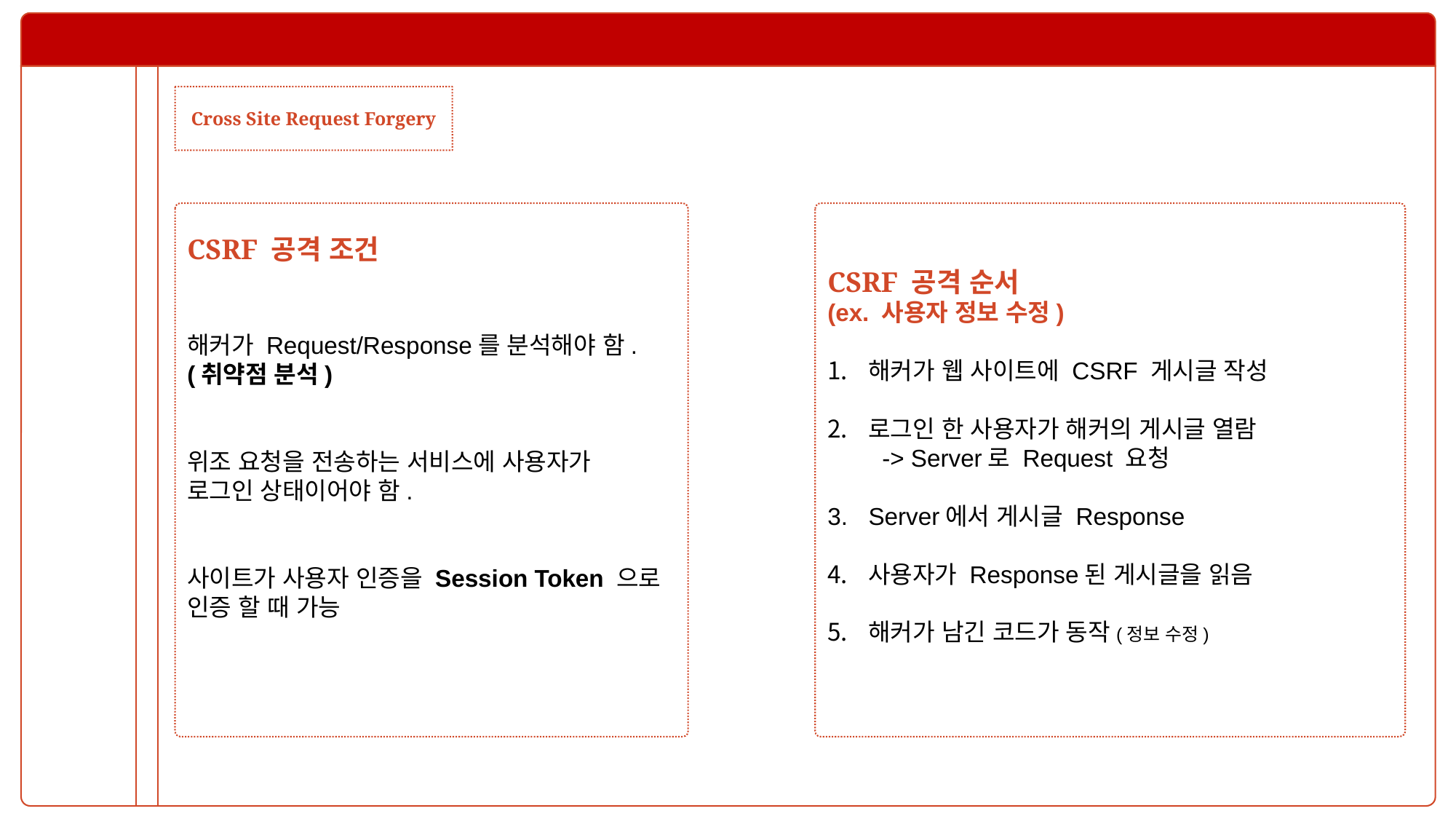

Cross Site Request Forgery
CSRF 공격 조건

해커가 Request/Response를 분석해야 함.
(취약점 분석)

위조 요청을 전송하는 서비스에 사용자가
로그인 상태이어야 함.

사이트가 사용자 인증을 Session Token 으로 인증 할 때 가능

CSRF 공격 순서
(ex. 사용자 정보 수정)

해커가 웹 사이트에 CSRF 게시글 작성

로그인 한 사용자가 해커의 게시글 열람
-> Server로 Request 요청

Server에서 게시글 Response

사용자가 Response된 게시글을 읽음

해커가 남긴 코드가 동작(정보 수정)